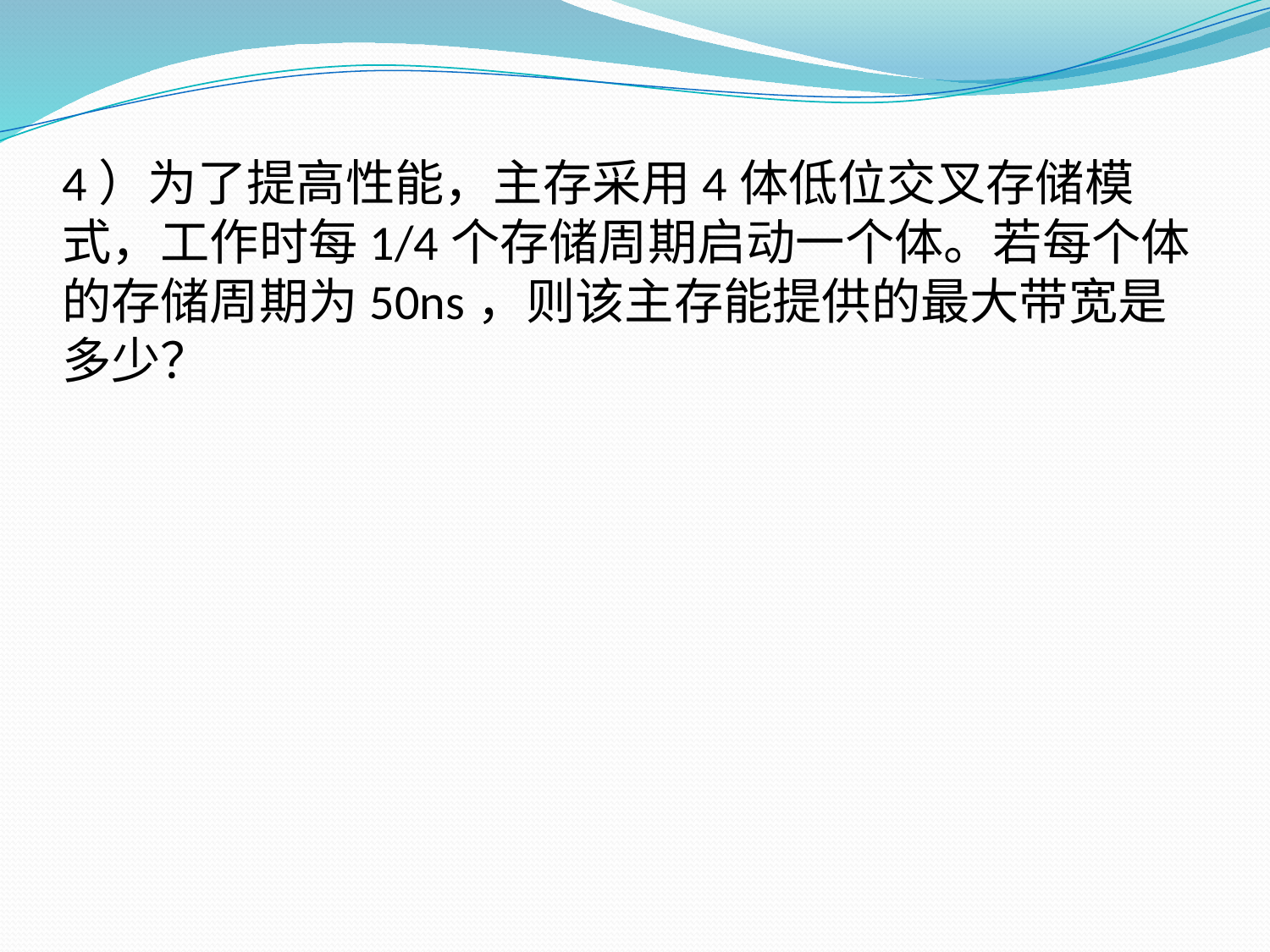

4）为了提高性能，主存采用4体低位交叉存储模式，工作时每1/4个存储周期启动一个体。若每个体的存储周期为50ns，则该主存能提供的最大带宽是多少？